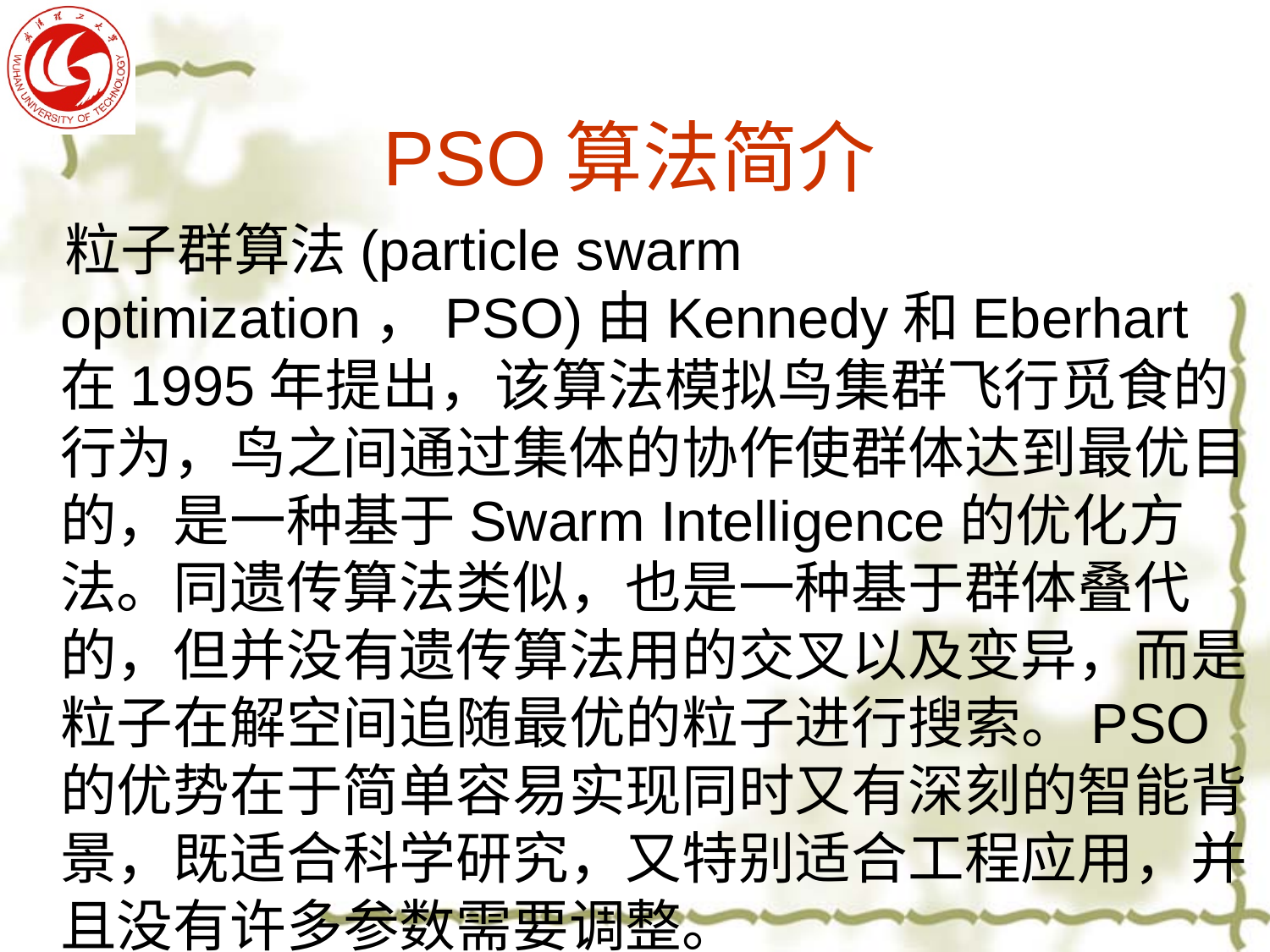

# PSO算法简介
   粒子群算法(particle swarm optimization，PSO)由Kennedy和Eberhart在1995年提出，该算法模拟鸟集群飞行觅食的行为，鸟之间通过集体的协作使群体达到最优目的，是一种基于Swarm Intelligence的优化方法。同遗传算法类似，也是一种基于群体叠代的，但并没有遗传算法用的交叉以及变异，而是粒子在解空间追随最优的粒子进行搜索。PSO的优势在于简单容易实现同时又有深刻的智能背景，既适合科学研究，又特别适合工程应用，并且没有许多参数需要调整。